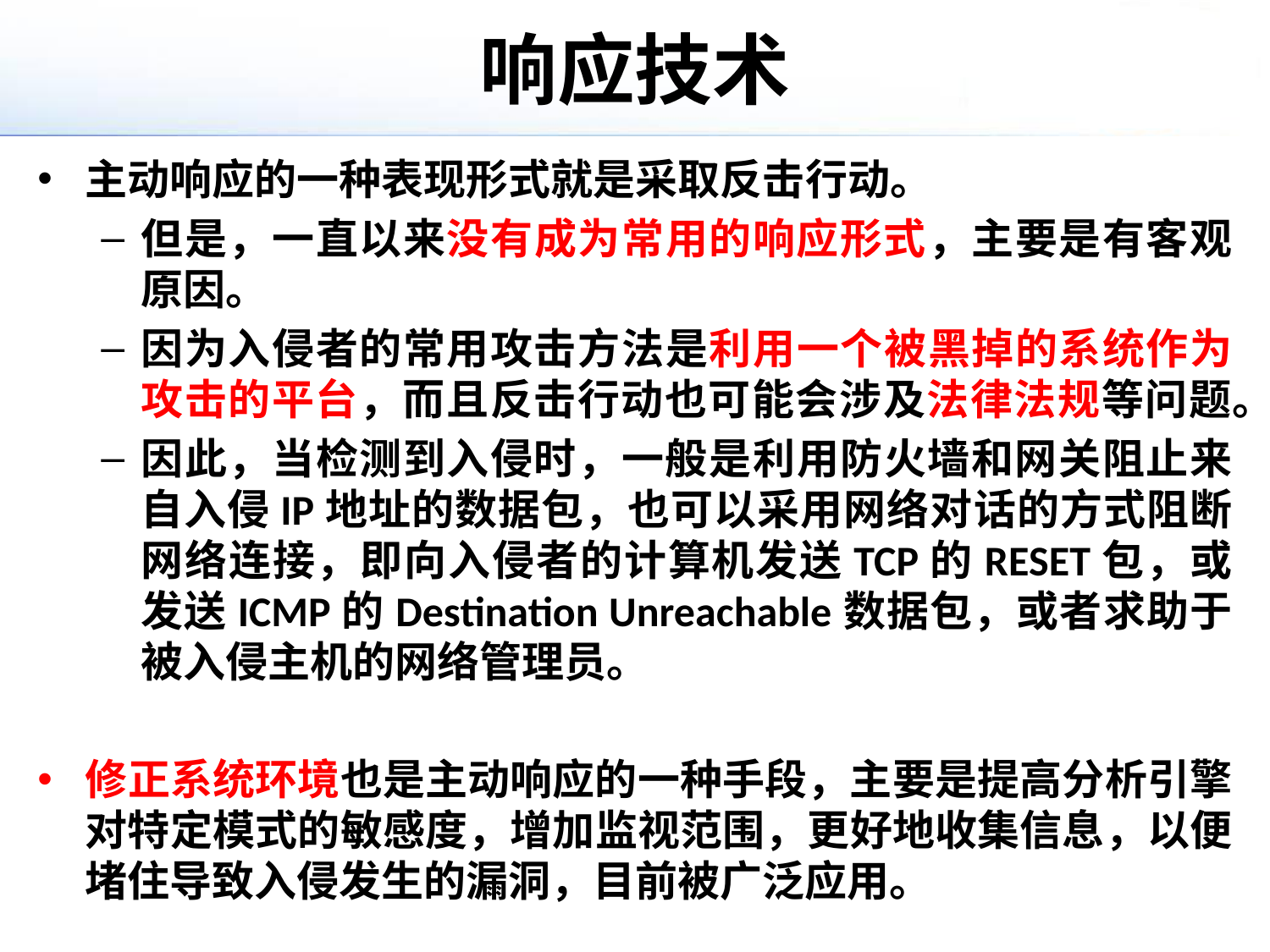

# 响应技术
主动响应的一种表现形式就是采取反击行动。
但是，一直以来没有成为常用的响应形式，主要是有客观原因。
因为入侵者的常用攻击方法是利用一个被黑掉的系统作为攻击的平台，而且反击行动也可能会涉及法律法规等问题。
因此，当检测到入侵时，一般是利用防火墙和网关阻止来自入侵IP地址的数据包，也可以采用网络对话的方式阻断网络连接，即向入侵者的计算机发送TCP的RESET包，或发送ICMP的Destination Unreachable数据包，或者求助于被入侵主机的网络管理员。

修正系统环境也是主动响应的一种手段，主要是提高分析引擎对特定模式的敏感度，增加监视范围，更好地收集信息，以便堵住导致入侵发生的漏洞，目前被广泛应用。